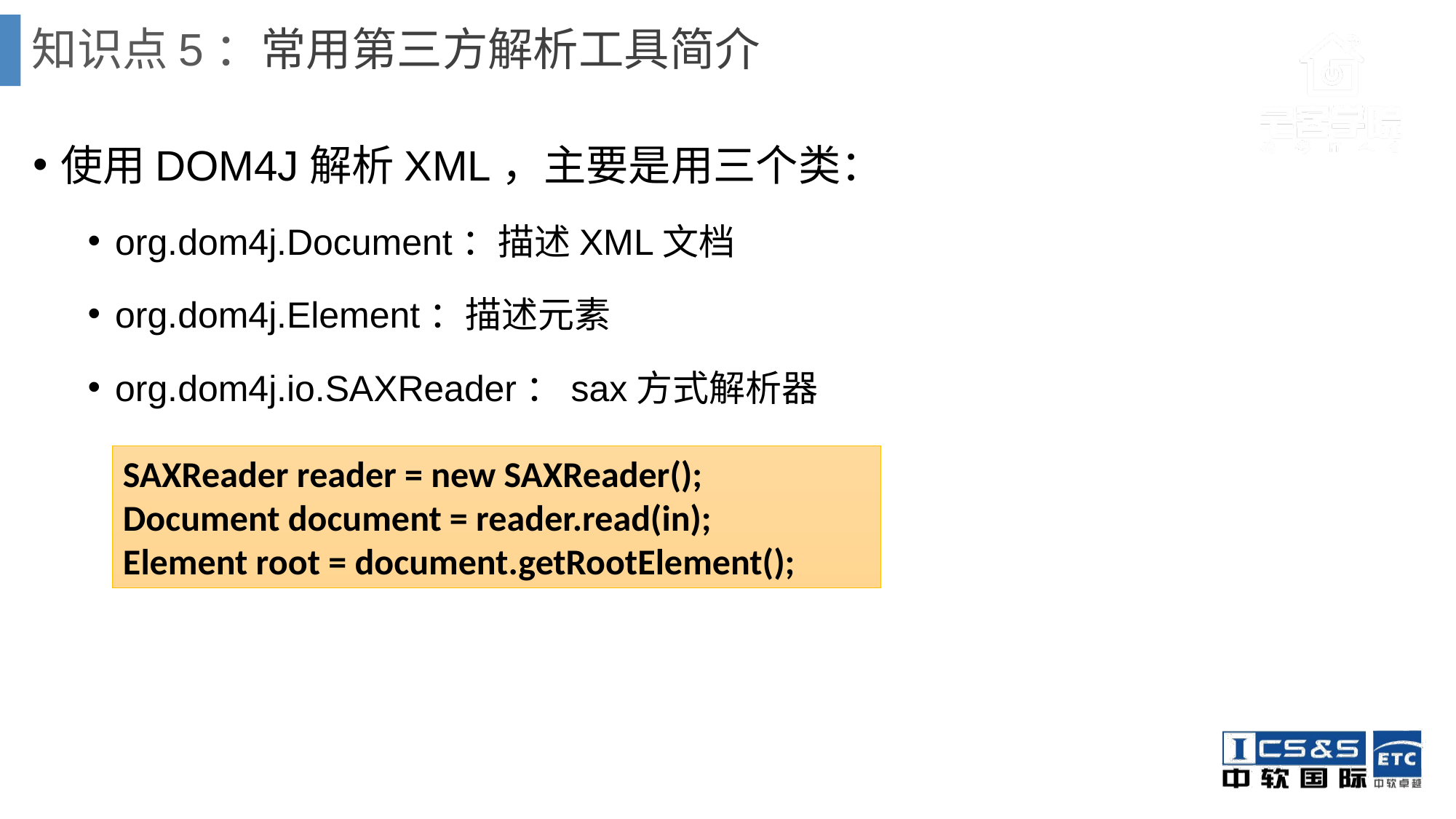

# 知识点5：常用第三方解析工具简介
使用DOM4J解析XML，主要是用三个类：
org.dom4j.Document：描述XML文档
org.dom4j.Element：描述元素
org.dom4j.io.SAXReader：sax方式解析器

SAXReader reader = new SAXReader();
Document document = reader.read(in);
Element root = document.getRootElement();